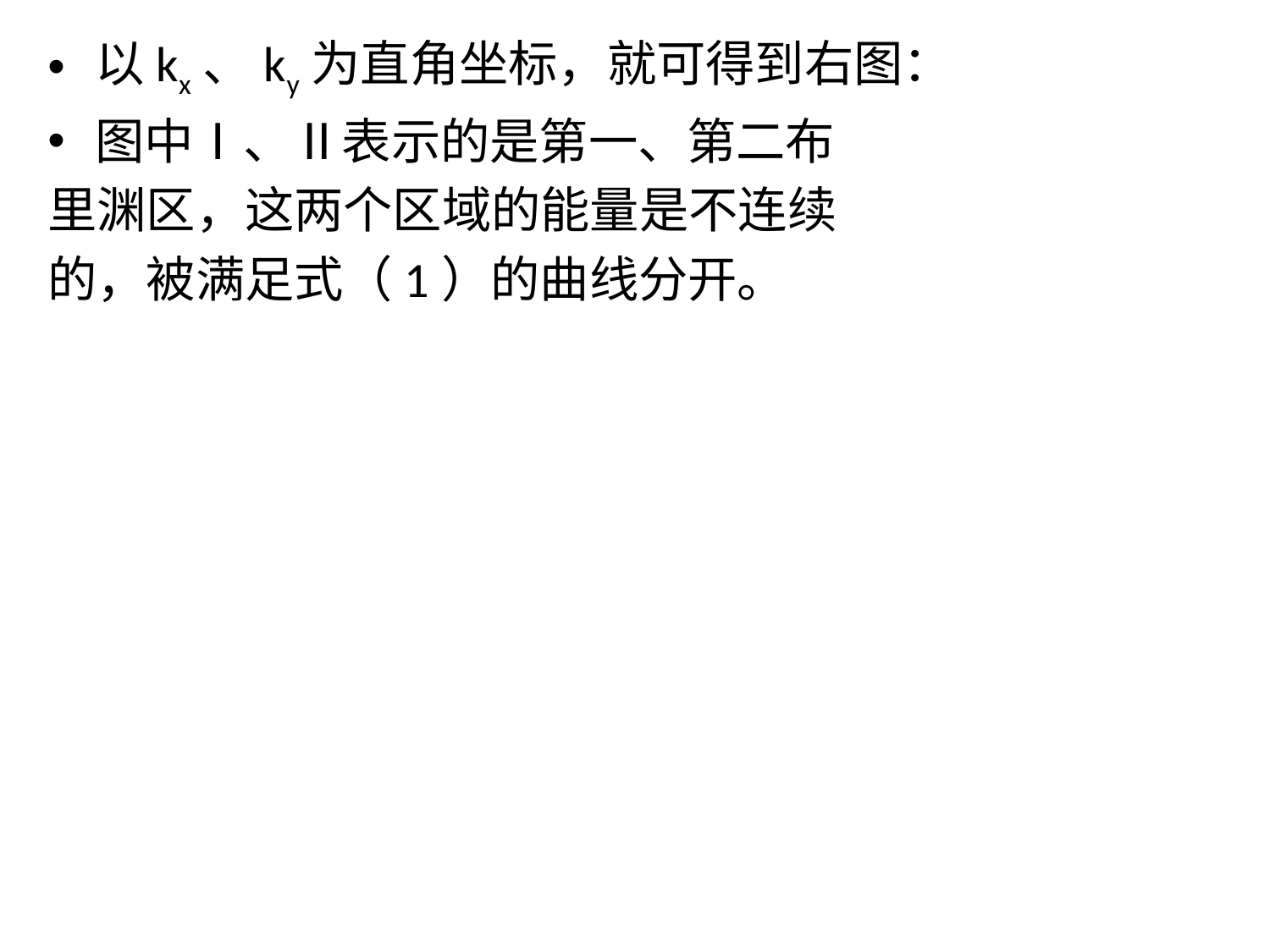

以kx、ky为直角坐标，就可得到右图：
图中Ⅰ、Ⅱ表示的是第一、第二布
里渊区，这两个区域的能量是不连续
的，被满足式（1）的曲线分开。